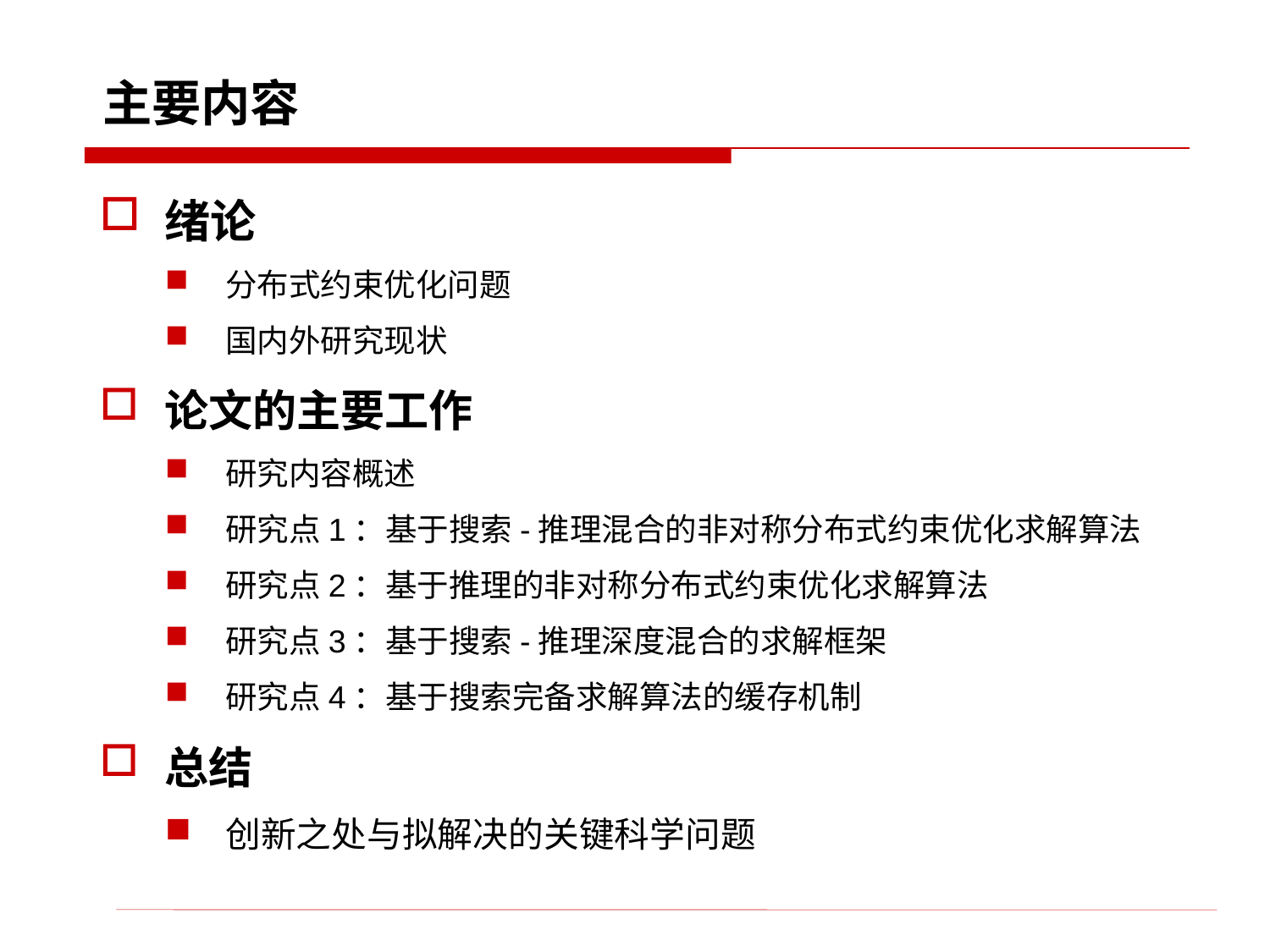

# 主要内容
绪论
分布式约束优化问题
国内外研究现状
论文的主要工作
研究内容概述
研究点1：基于搜索-推理混合的非对称分布式约束优化求解算法
研究点2：基于推理的非对称分布式约束优化求解算法
研究点3：基于搜索-推理深度混合的求解框架
研究点4：基于搜索完备求解算法的缓存机制
总结
创新之处与拟解决的关键科学问题